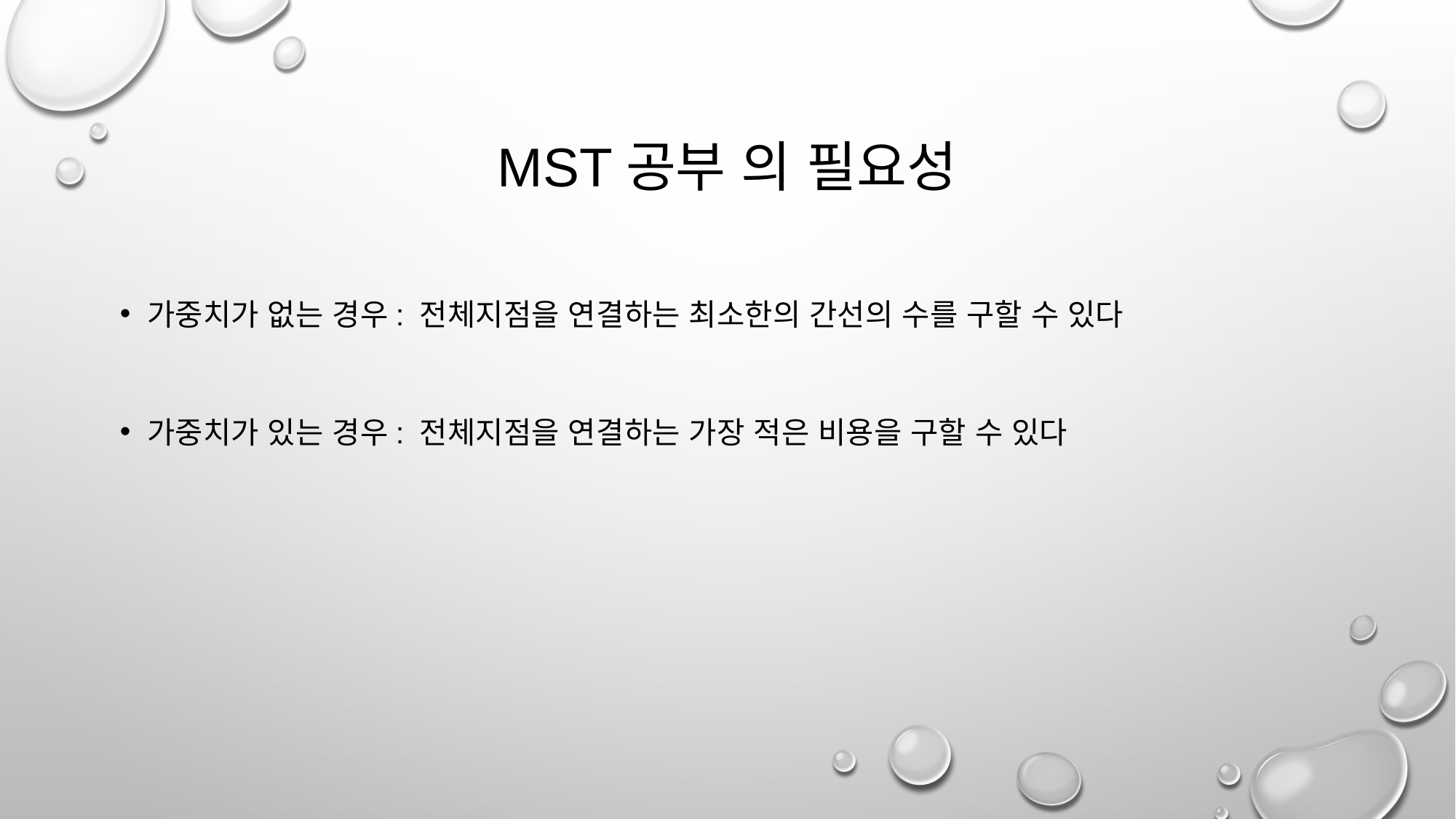

# MST공부 의 필요성
가중치가 없는 경우: 전체지점을 연결하는 최소한의 간선의 수를 구할 수 있다

가중치가 있는 경우: 전체지점을 연결하는 가장 적은 비용을 구할 수 있다